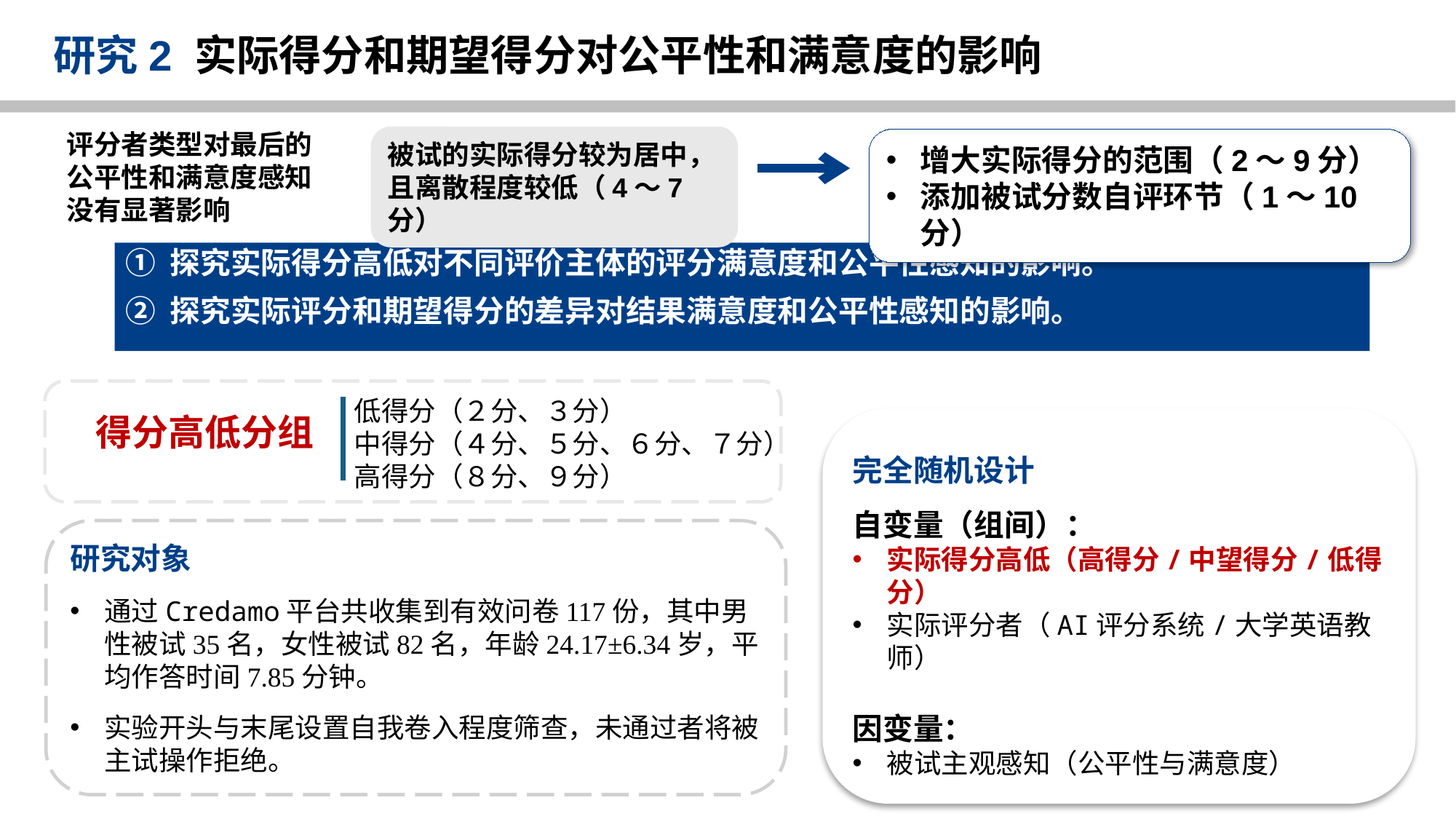

研究2 实际得分和期望得分对公平性和满意度的影响
评分者类型对最后的公平性和满意度感知没有显著影响
被试的实际得分较为居中，且离散程度较低（4～7分）
增大实际得分的范围（2～9分）
添加被试分数自评环节（1～10分）
① 探究实际得分高低对不同评价主体的评分满意度和公平性感知的影响。
② 探究实际评分和期望得分的差异对结果满意度和公平性感知的影响。

低得分（２分、３分）
中得分（４分、５分、６分、７分）
高得分（８分、９分）
得分高低分组
完全随机设计
自变量（组间）：
实际得分高低（高得分/中望得分/低得分）
实际评分者（AI评分系统/大学英语教师）

因变量：
被试主观感知（公平性与满意度）
研究对象
通过Credamo平台共收集到有效问卷117份，其中男性被试35名，女性被试82名，年龄24.17±6.34岁，平均作答时间7.85分钟。
实验开头与末尾设置自我卷入程度筛查，未通过者将被主试操作拒绝。